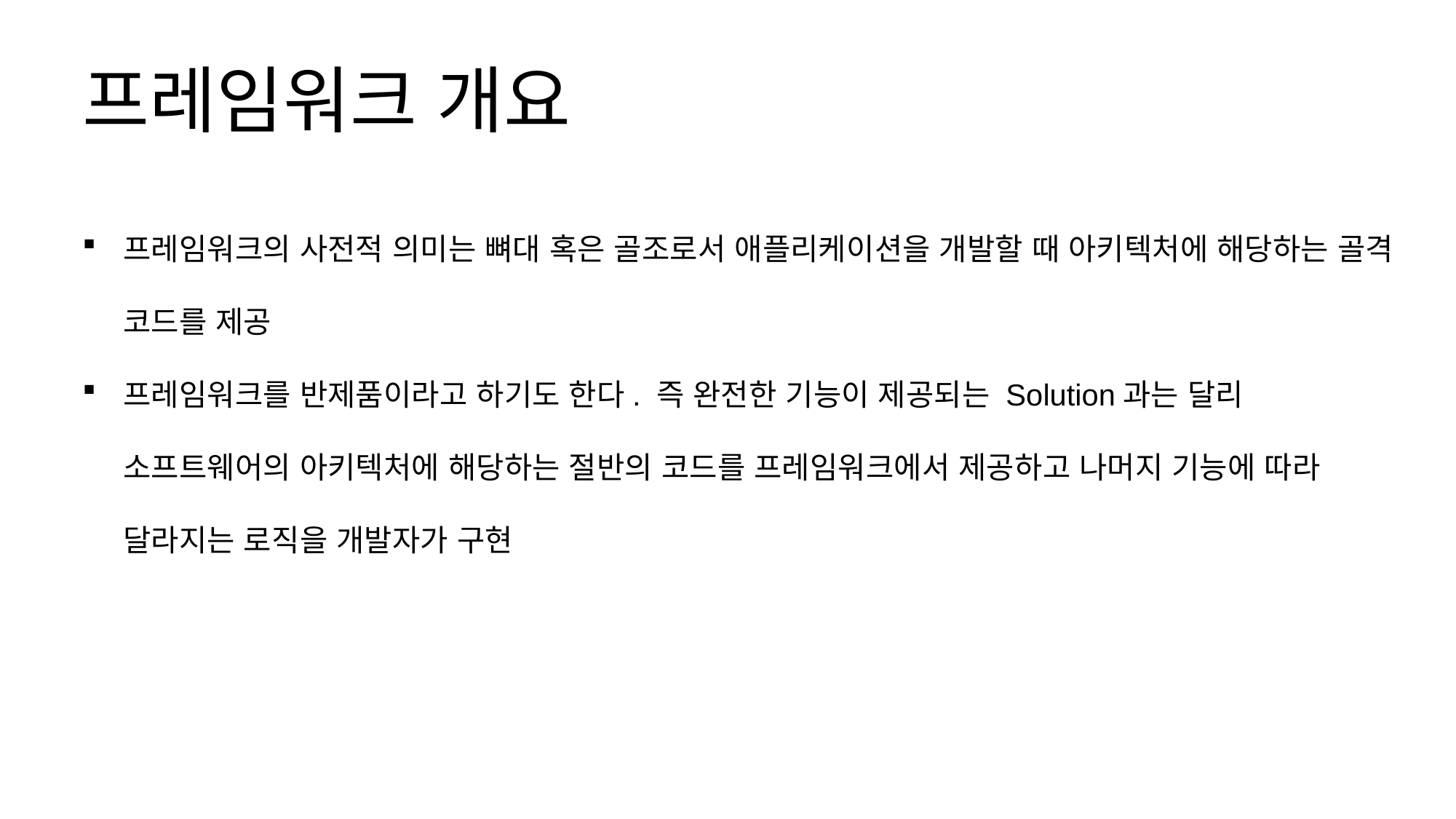

프레임워크 개요
프레임워크의 사전적 의미는 뼈대 혹은 골조로서 애플리케이션을 개발할 때 아키텍처에 해당하는 골격 코드를 제공
프레임워크를 반제품이라고 하기도 한다. 즉 완전한 기능이 제공되는 Solution과는 달리 소프트웨어의 아키텍처에 해당하는 절반의 코드를 프레임워크에서 제공하고 나머지 기능에 따라 달라지는 로직을 개발자가 구현